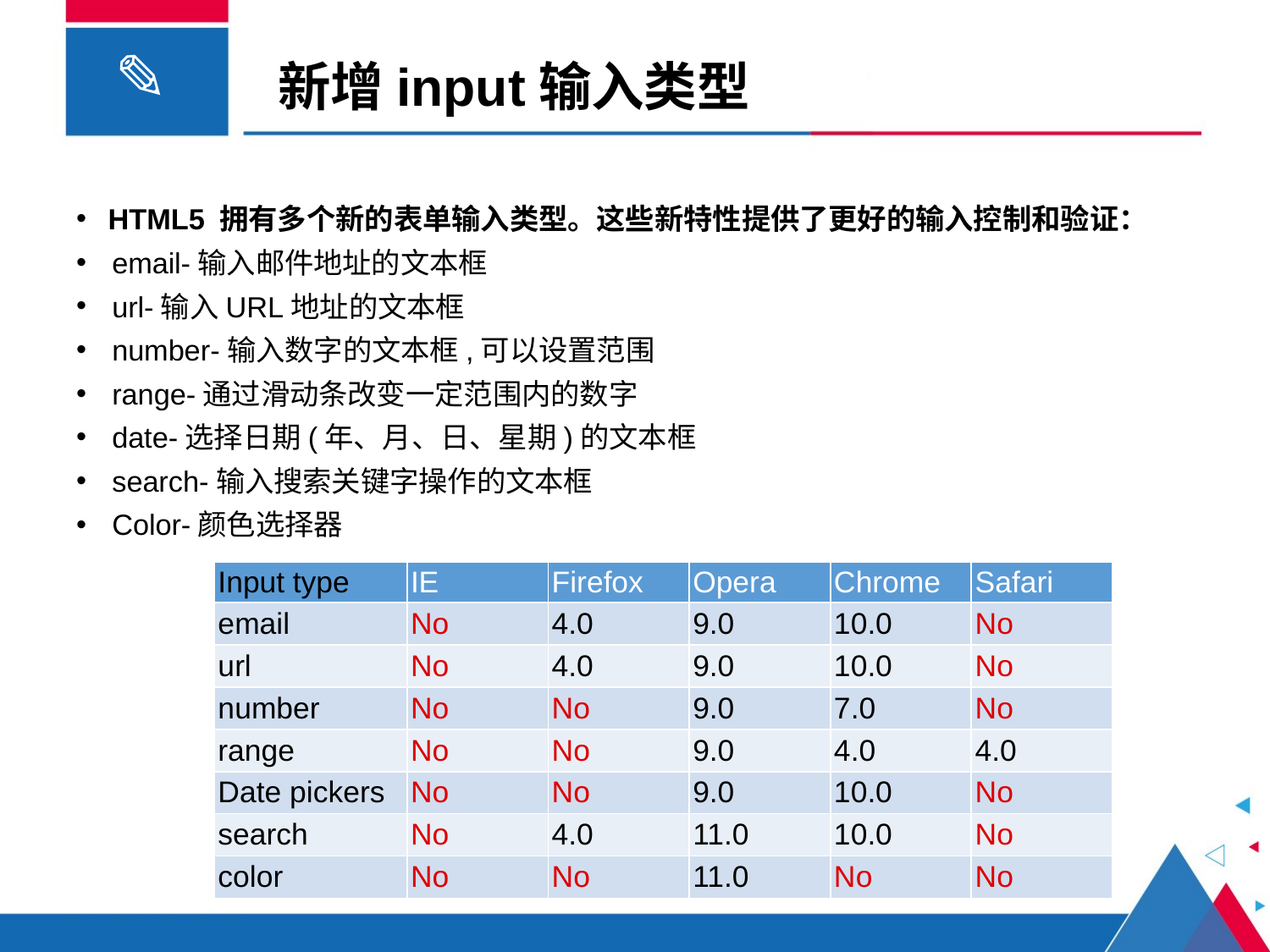

# 新增input输入类型
HTML5 拥有多个新的表单输入类型。这些新特性提供了更好的输入控制和验证：
email-输入邮件地址的文本框
url-输入URL地址的文本框
number-输入数字的文本框,可以设置范围
range-通过滑动条改变一定范围内的数字
date-选择日期(年、月、日、星期)的文本框
search-输入搜索关键字操作的文本框
Color-颜色选择器

| Input type | IE | Firefox | Opera | Chrome | Safari |
| --- | --- | --- | --- | --- | --- |
| email | No | 4.0 | 9.0 | 10.0 | No |
| url | No | 4.0 | 9.0 | 10.0 | No |
| number | No | No | 9.0 | 7.0 | No |
| range | No | No | 9.0 | 4.0 | 4.0 |
| Date pickers | No | No | 9.0 | 10.0 | No |
| search | No | 4.0 | 11.0 | 10.0 | No |
| color | No | No | 11.0 | No | No |